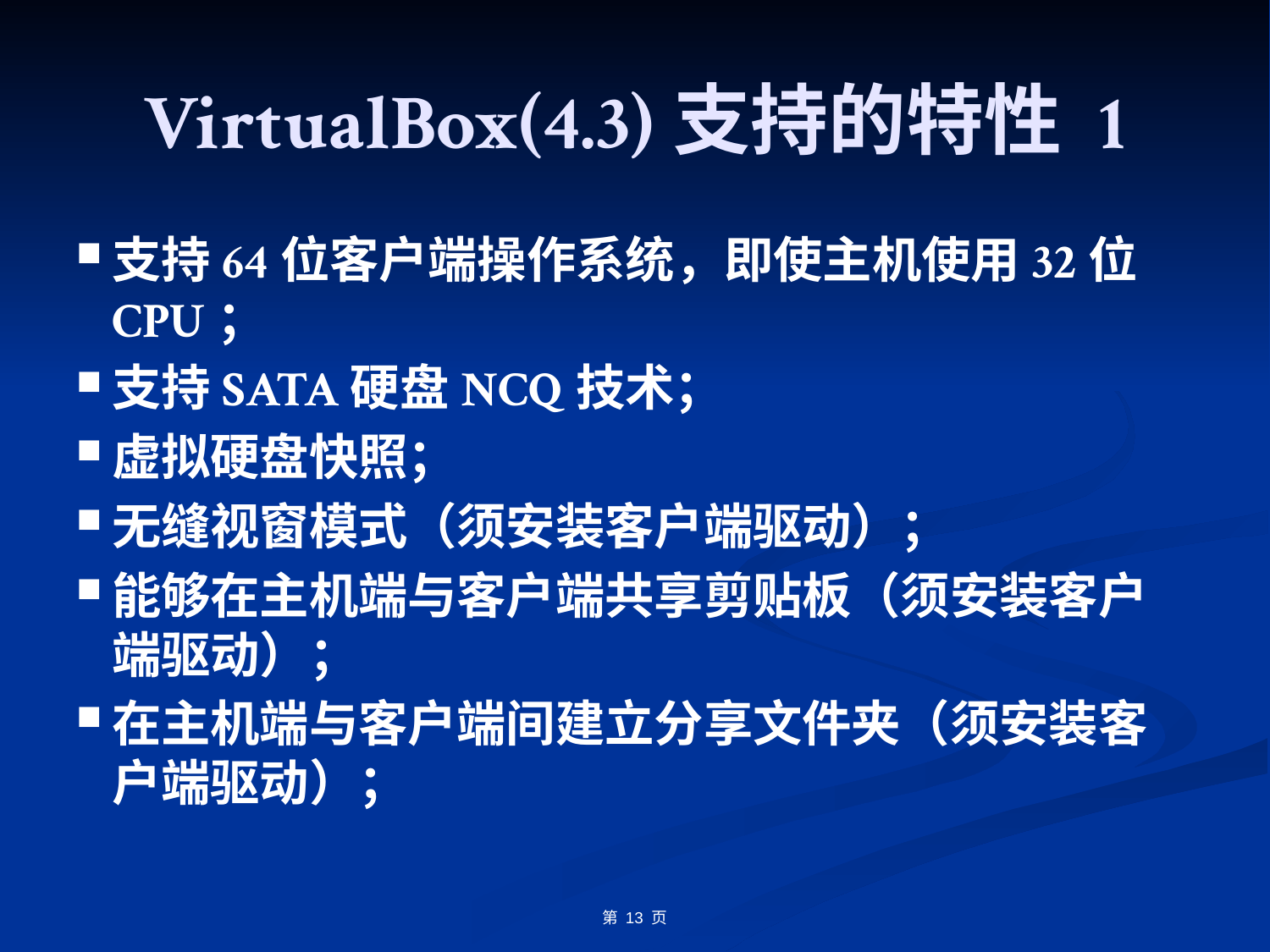

# VirtualBox(4.3)支持的特性 1
支持64位客户端操作系统，即使主机使用32位CPU；
支持SATA硬盘NCQ技术；
虚拟硬盘快照；
无缝视窗模式（须安装客户端驱动）；
能够在主机端与客户端共享剪贴板（须安装客户端驱动）；
在主机端与客户端间建立分享文件夹（须安装客户端驱动）；
第 13 页